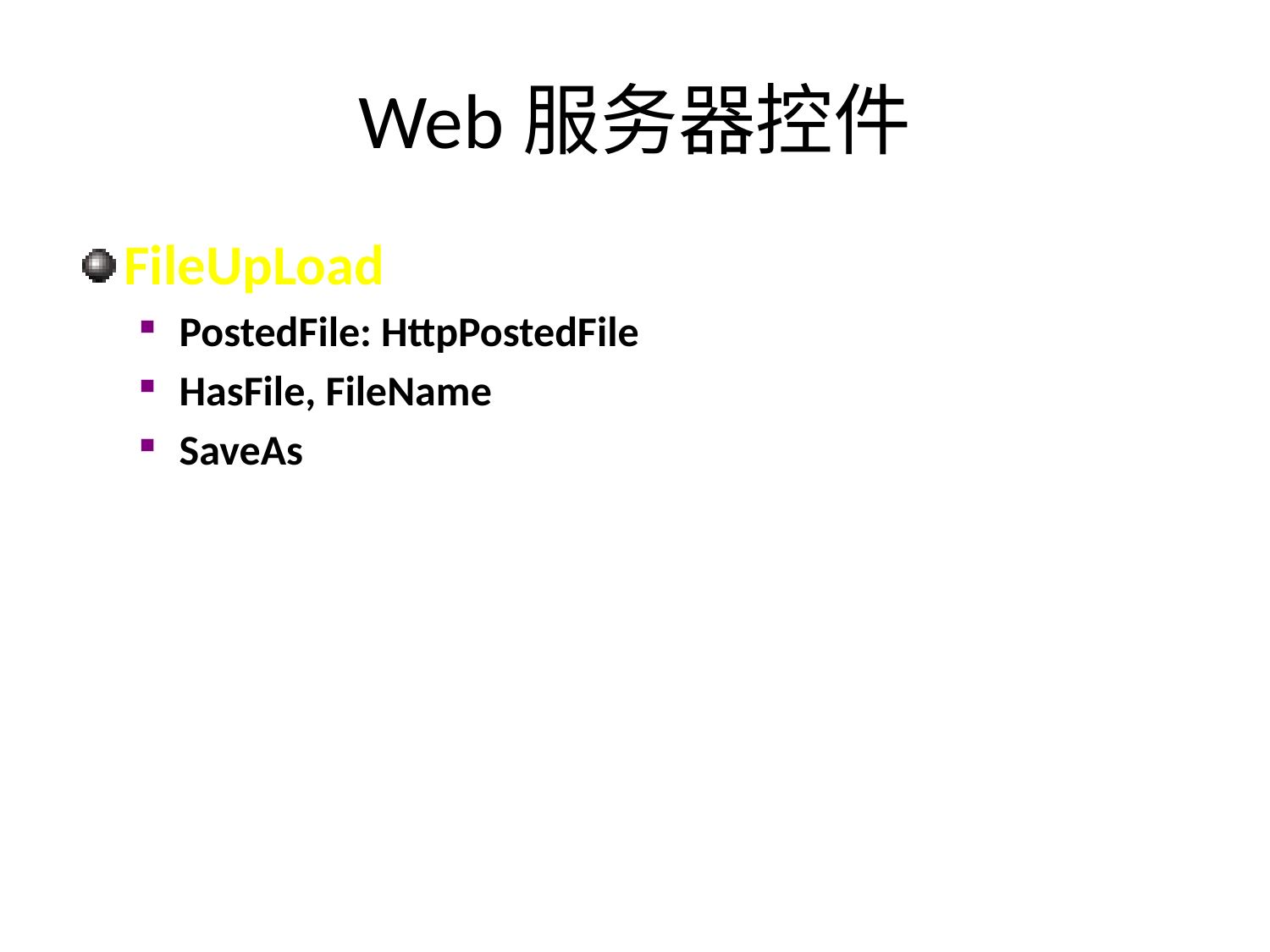

# Web服务器控件
FileUpLoad
PostedFile: HttpPostedFile
HasFile, FileName
SaveAs
30